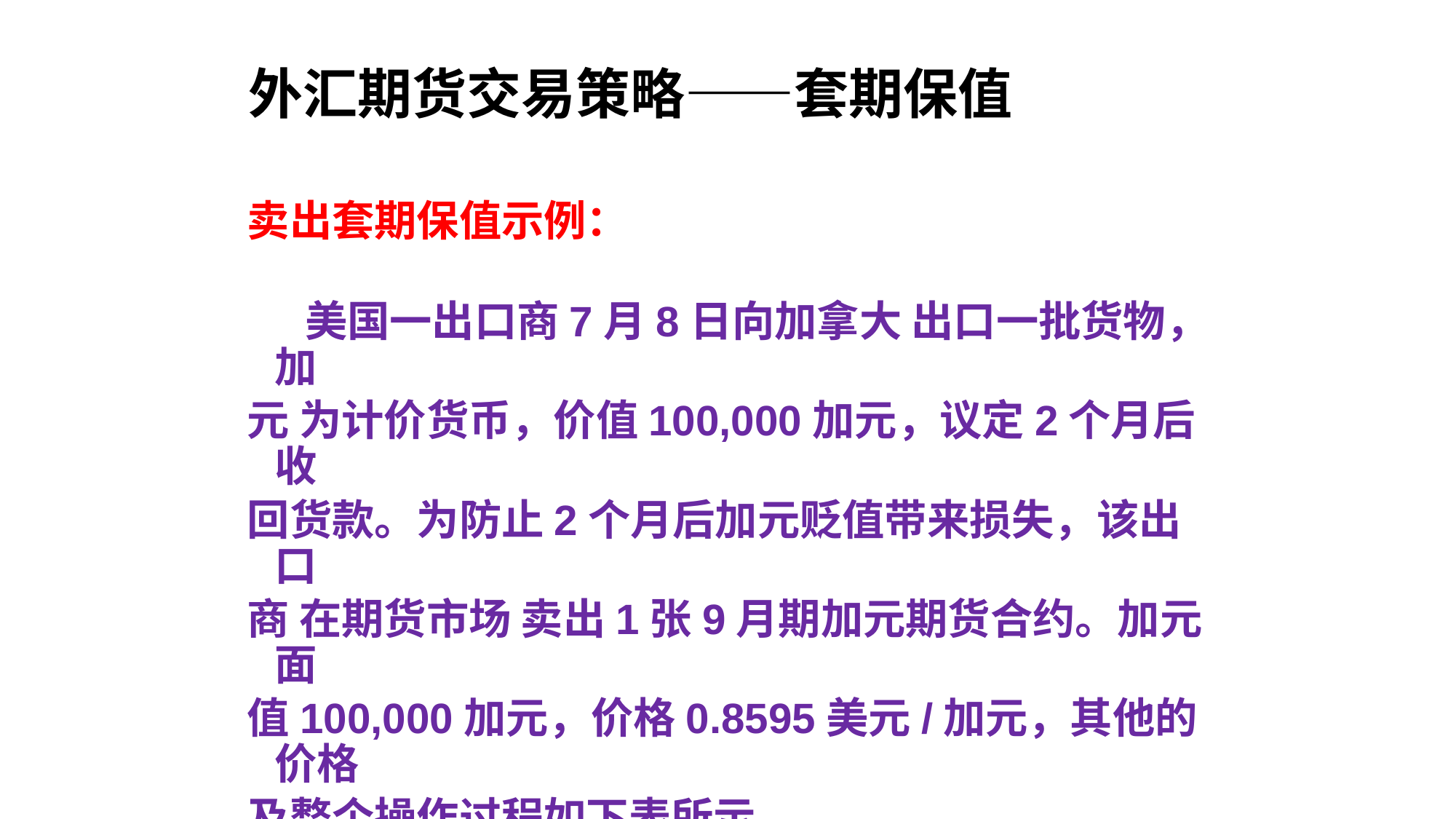

外汇期货交易策略——套期保值
卖出套期保值示例：

      美国一出口商7月8日向加拿大 出口一批货物，加
元 为计价货币，价值100,000加元，议定2个月后 收
回货款。为防止2个月后加元贬值带来损失，该出口
商 在期货市场 卖出1张9月期加元期货合约。加元面
值100,000加元，价格0.8595美元/加元，其他的价格
及整个操作过程如下表所示。